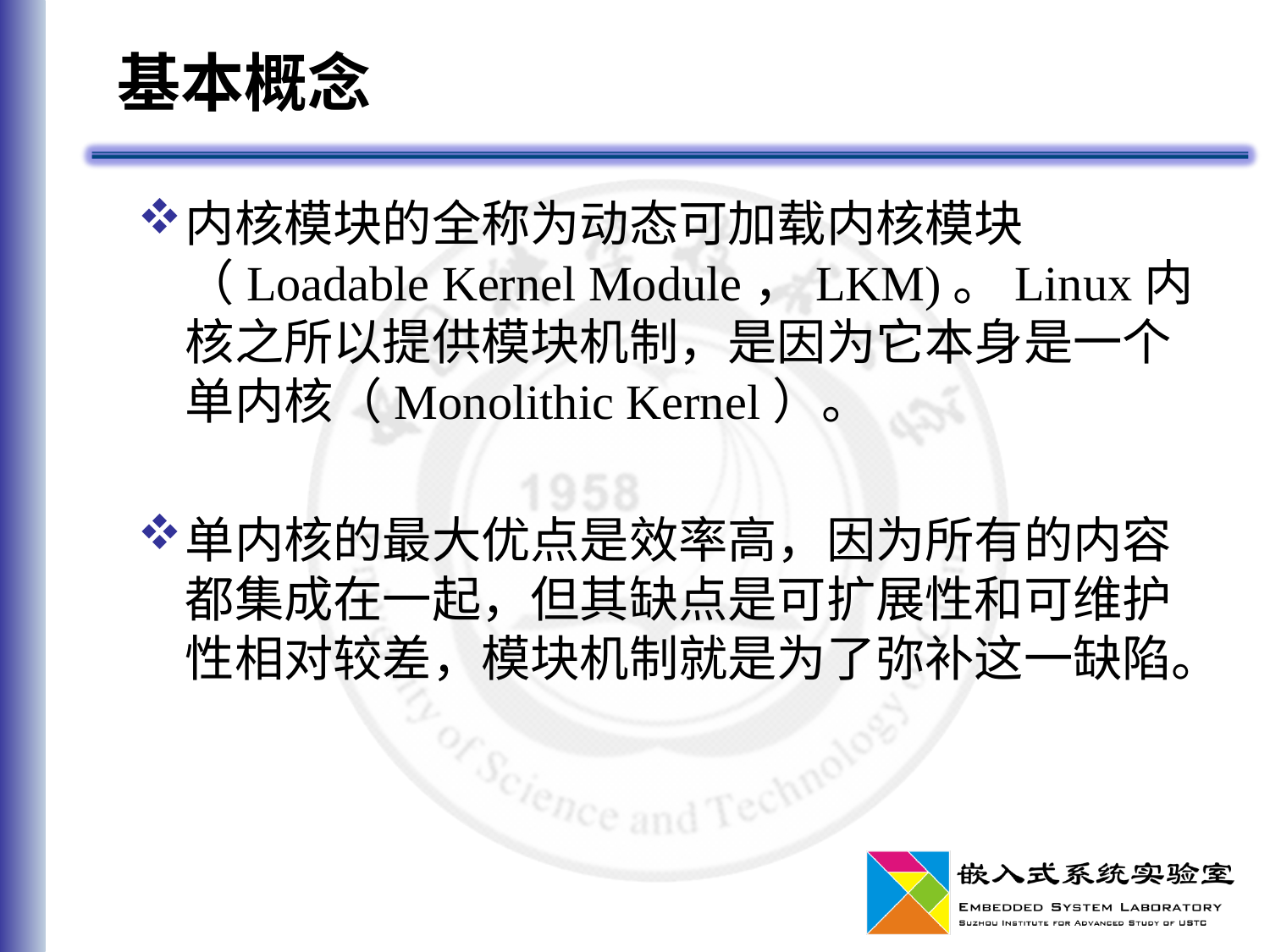

# 基本概念
内核模块的全称为动态可加载内核模块（Loadable Kernel Module，LKM)。Linux内核之所以提供模块机制，是因为它本身是一个单内核（Monolithic Kernel）。

单内核的最大优点是效率高，因为所有的内容都集成在一起，但其缺点是可扩展性和可维护性相对较差，模块机制就是为了弥补这一缺陷。